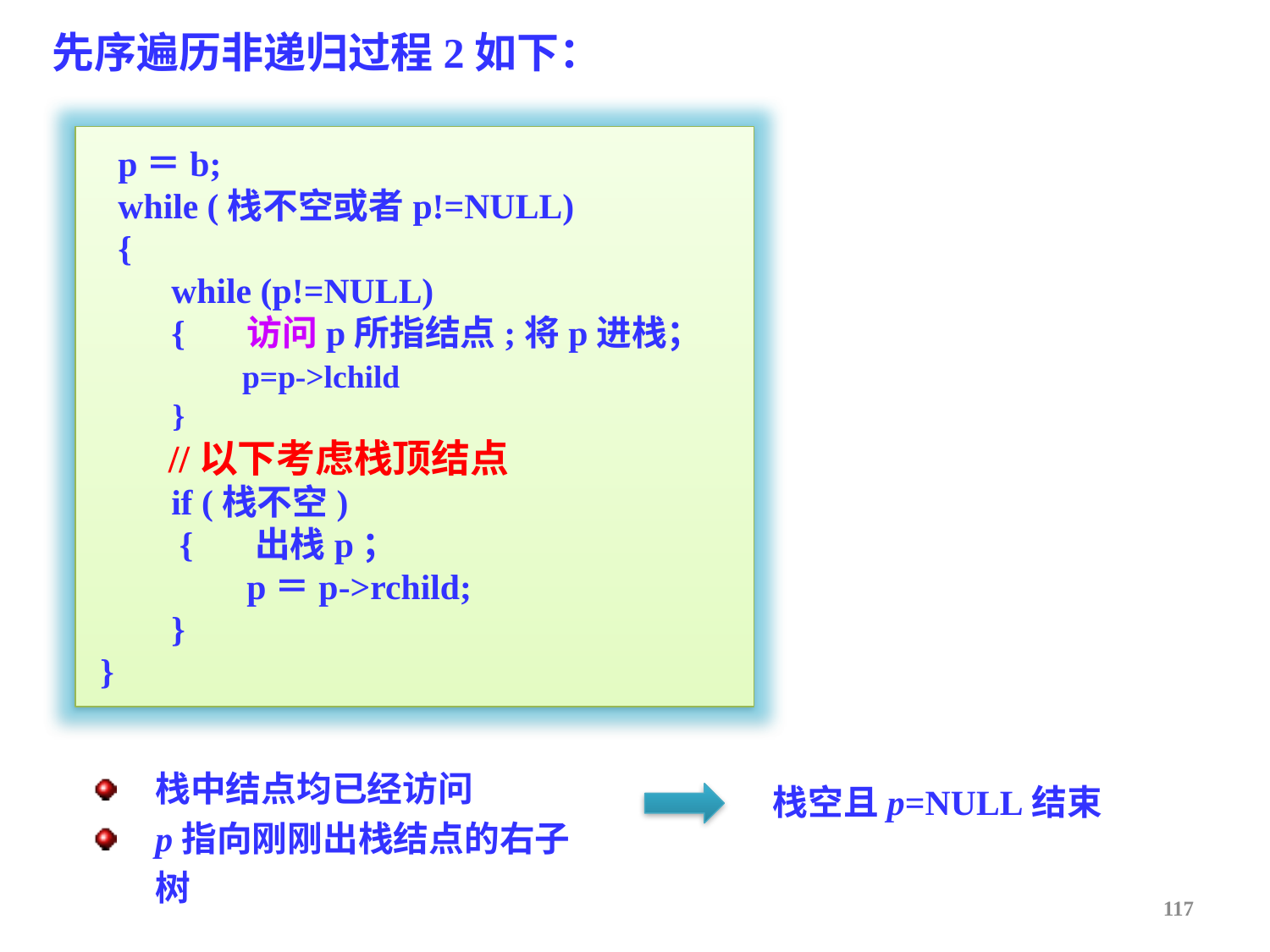

先序遍历非递归过程2如下：
  p＝b;
  while (栈不空或者p!=NULL)
  {
        while (p!=NULL)
        {      访问p所指结点;将p进栈；
                p=p->lchild
         }
       //以下考虑栈顶结点
        if (栈不空)
　　{      出栈p；
　　　    p＝p->rchild;
        }
}
栈中结点均已经访问
p指向刚刚出栈结点的右子树
栈空且p=NULL结束

117